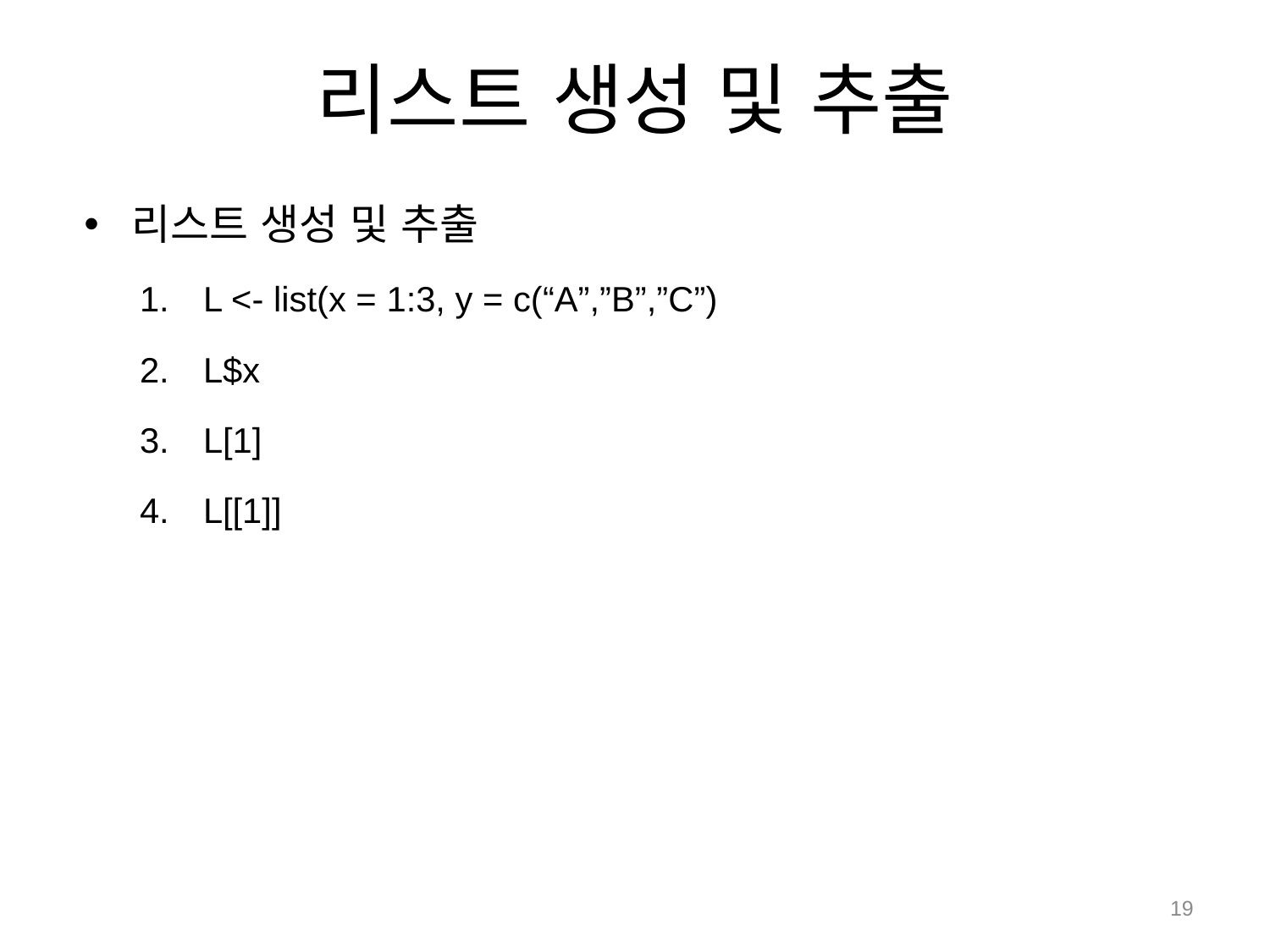

# 리스트 생성 및 추출
리스트 생성 및 추출
L <- list(x = 1:3, y = c(“A”,”B”,”C”)
L$x
L[1]
L[[1]]

19